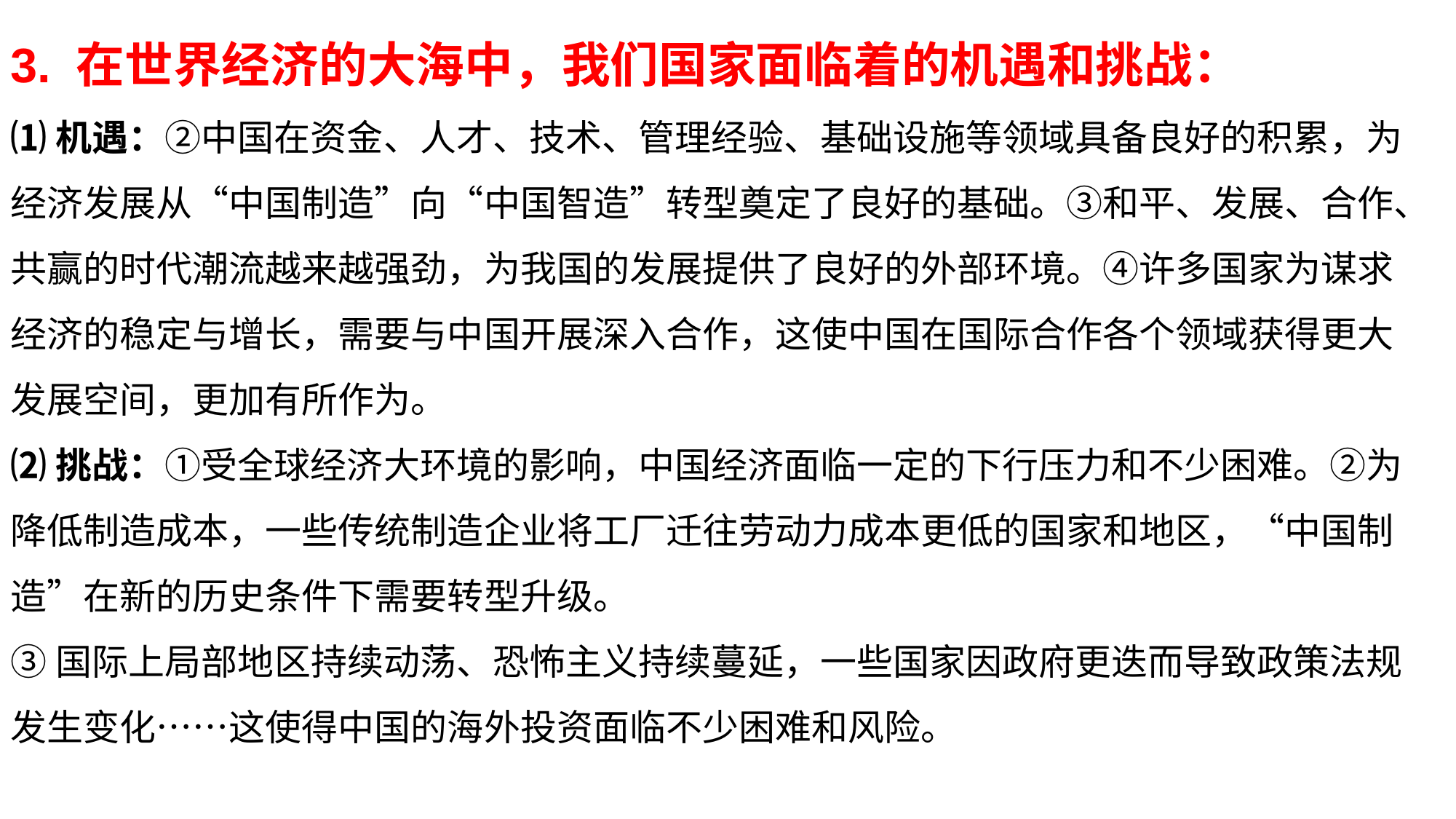

3. 在世界经济的大海中，我们国家面临着的机遇和挑战：
⑴机遇：②中国在资金、人才、技术、管理经验、基础设施等领域具备良好的积累，为经济发展从“中国制造”向“中国智造”转型奠定了良好的基础。③和平、发展、合作、共赢的时代潮流越来越强劲，为我国的发展提供了良好的外部环境。④许多国家为谋求经济的稳定与增长，需要与中国开展深入合作，这使中国在国际合作各个领域获得更大发展空间，更加有所作为。
⑵挑战：①受全球经济大环境的影响，中国经济面临一定的下行压力和不少困难。②为降低制造成本，一些传统制造企业将工厂迁往劳动力成本更低的国家和地区，“中国制造”在新的历史条件下需要转型升级。
③国际上局部地区持续动荡、恐怖主义持续蔓延，一些国家因政府更迭而导致政策法规发生变化……这使得中国的海外投资面临不少困难和风险。